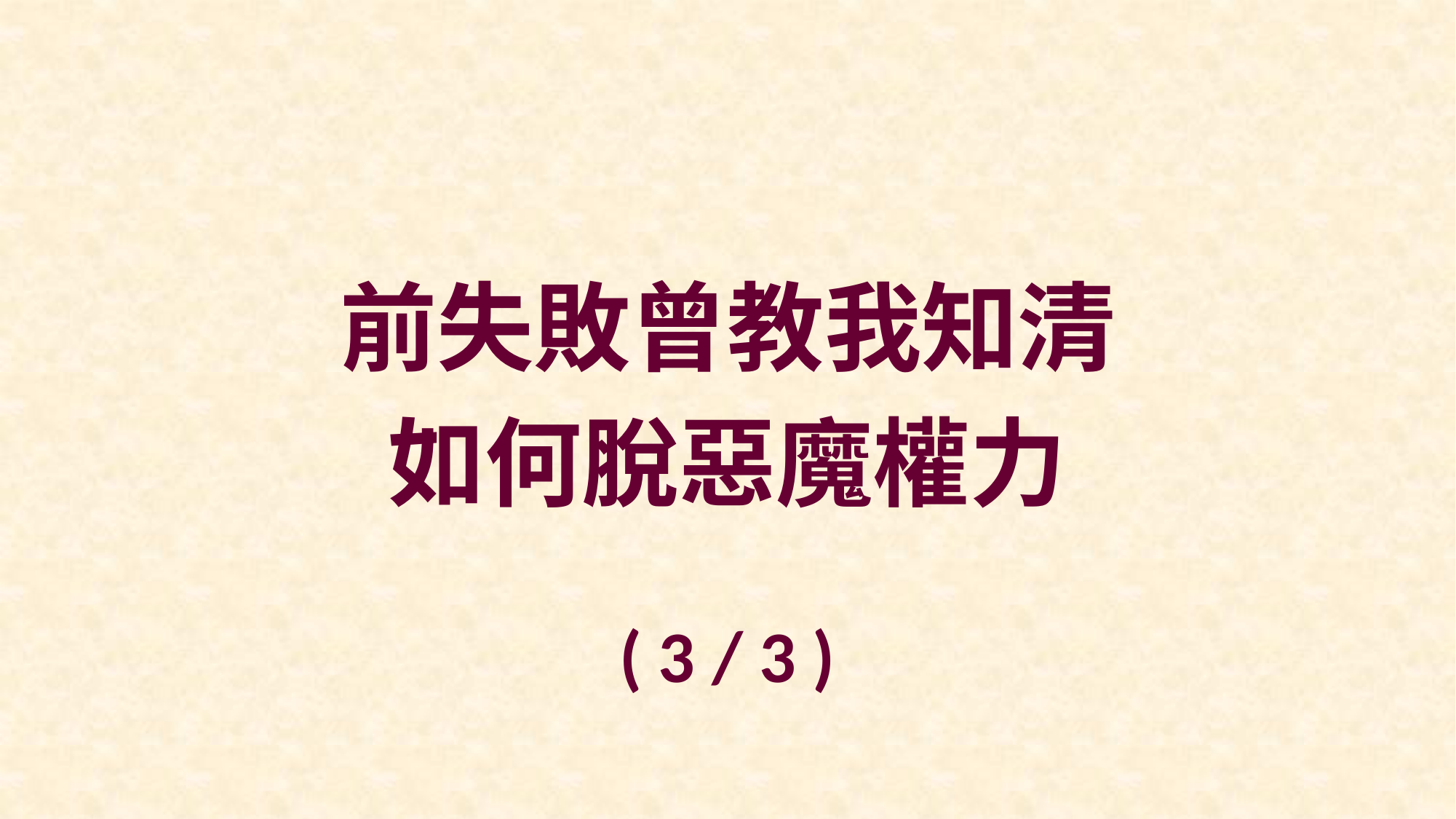

前失敗曾教我知清
如何脫惡魔權力
( 3 / 3 )